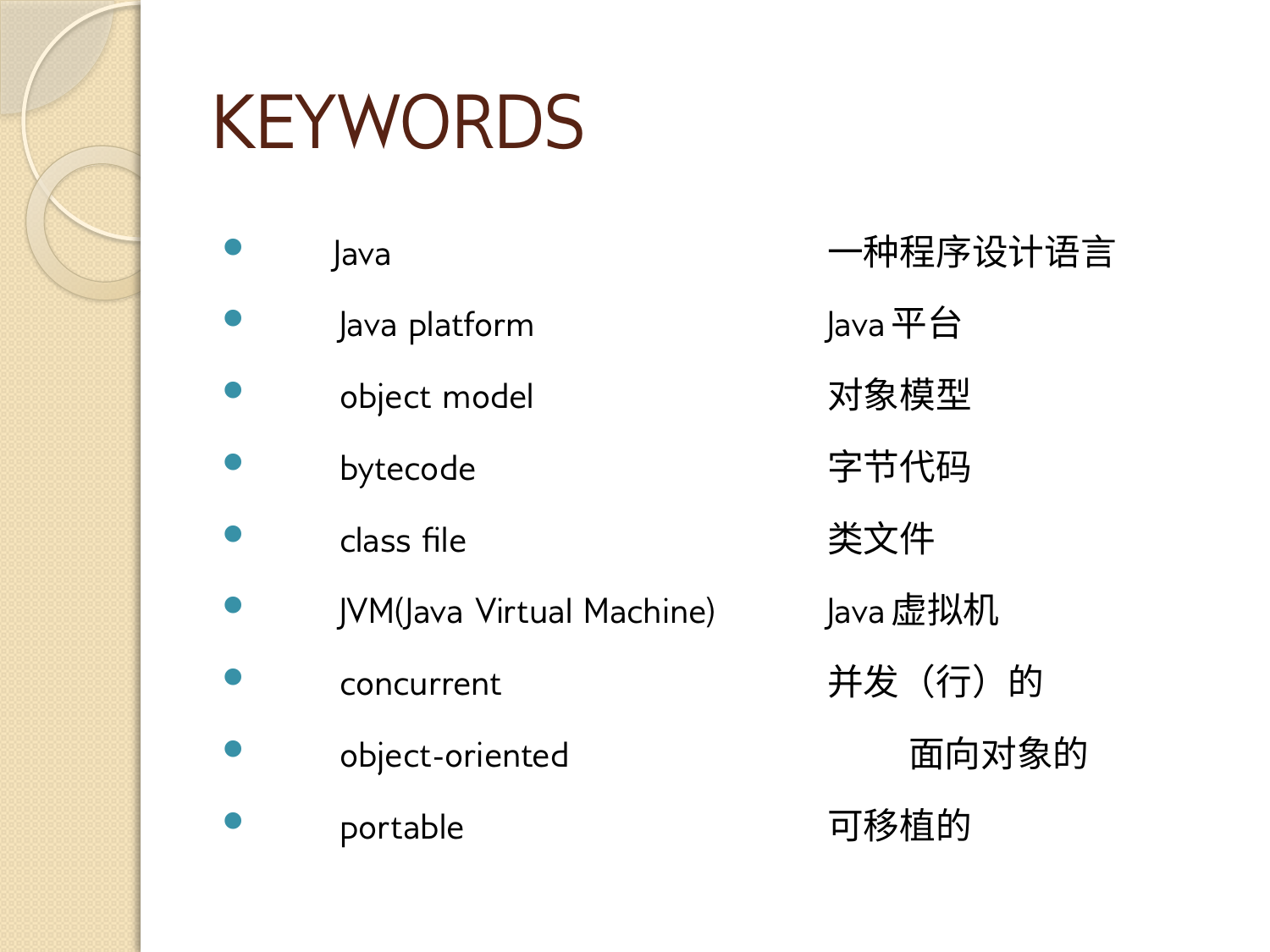

# KEYWORDS
       Java                                 	一种程序设计语言
	Java platform                          	Java平台
	object model                          	对象模型
	bytecode                             	字节代码
	class file                              	类文件
	JVM(Java Virtual Machine)          	Java虚拟机
	concurrent                             	并发（行）的
	object-oriented                        	面向对象的
	portable                               	可移植的